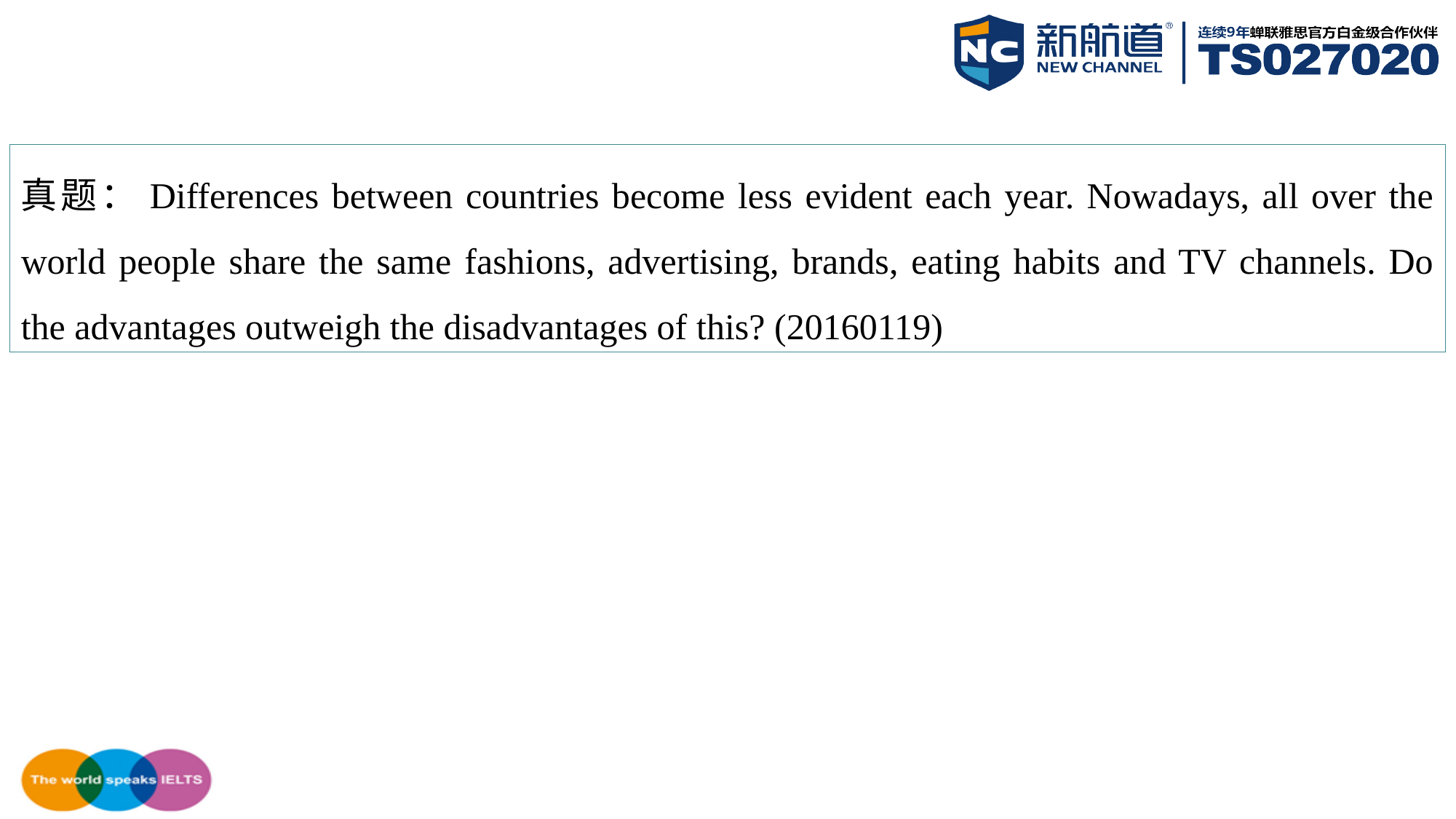

#
真题：Differences between countries become less evident each year. Nowadays, all over the world people share the same fashions, advertising, brands, eating habits and TV channels. Do the advantages outweigh the disadvantages of this? (20160119)